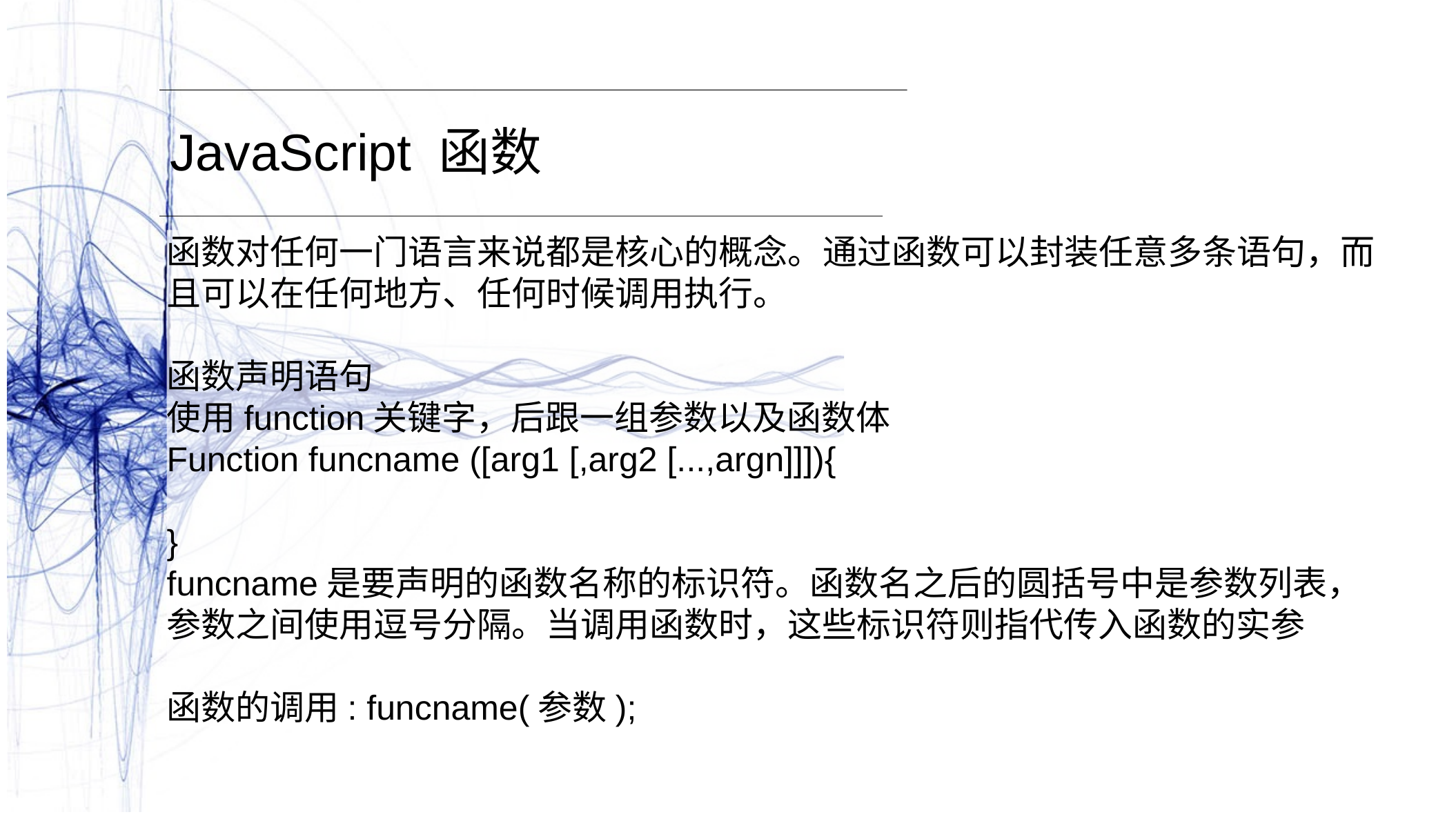

JavaScript 函数

函数对任何一门语言来说都是核心的概念。通过函数可以封装任意多条语句，而且可以在任何地方、任何时候调用执行。

函数声明语句
使用function关键字，后跟一组参数以及函数体
Function funcname ([arg1 [,arg2 [...,argn]]]){

}
funcname是要声明的函数名称的标识符。函数名之后的圆括号中是参数列表，参数之间使用逗号分隔。当调用函数时，这些标识符则指代传入函数的实参

函数的调用: funcname(参数);